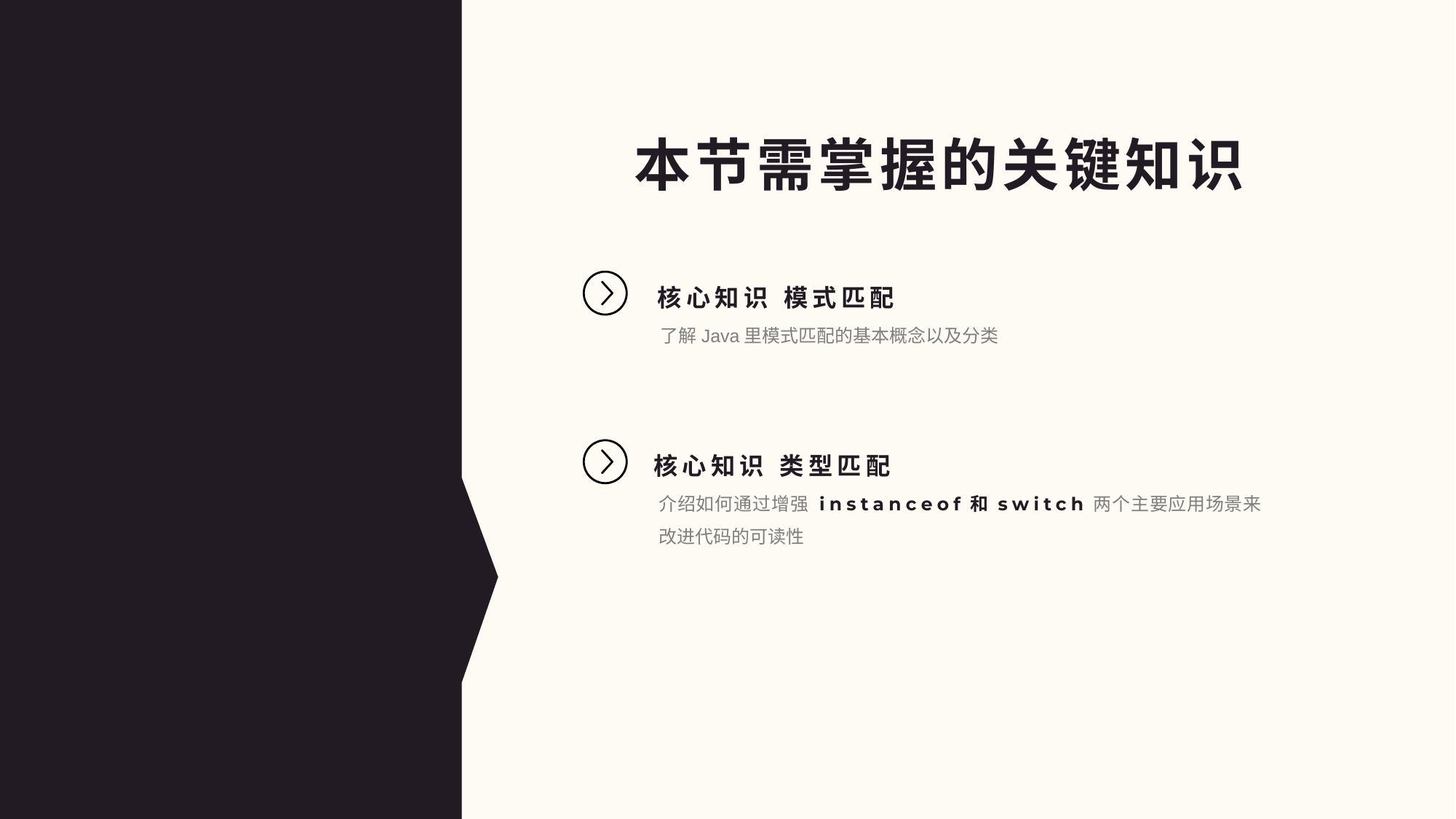

本节需掌握的关键知识

核心知识 模式匹配
了解Java里模式匹配的基本概念以及分类

核心知识 类型匹配
介绍如何通过增强 instanceof和switch两个主要应用场景来改进代码的可读性